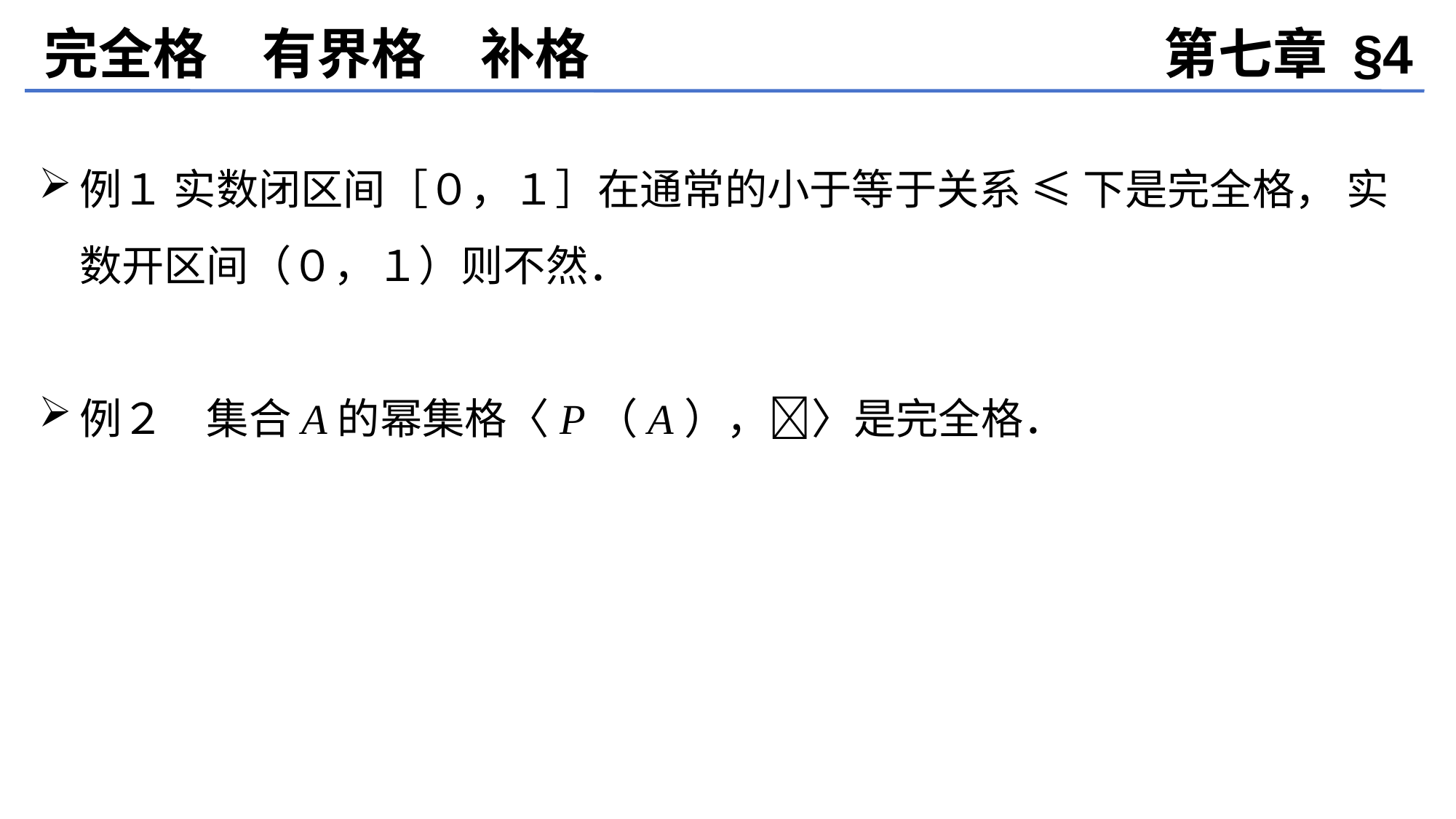

完全格　有界格　补格
第七章 §4
例１ 实数闭区间［０，１］在通常的小于等于关系 ≤ 下是完全格， 实数开区间（０，１）则不然．

例２　集合A的幂集格〈P（A），⊆〉是完全格．